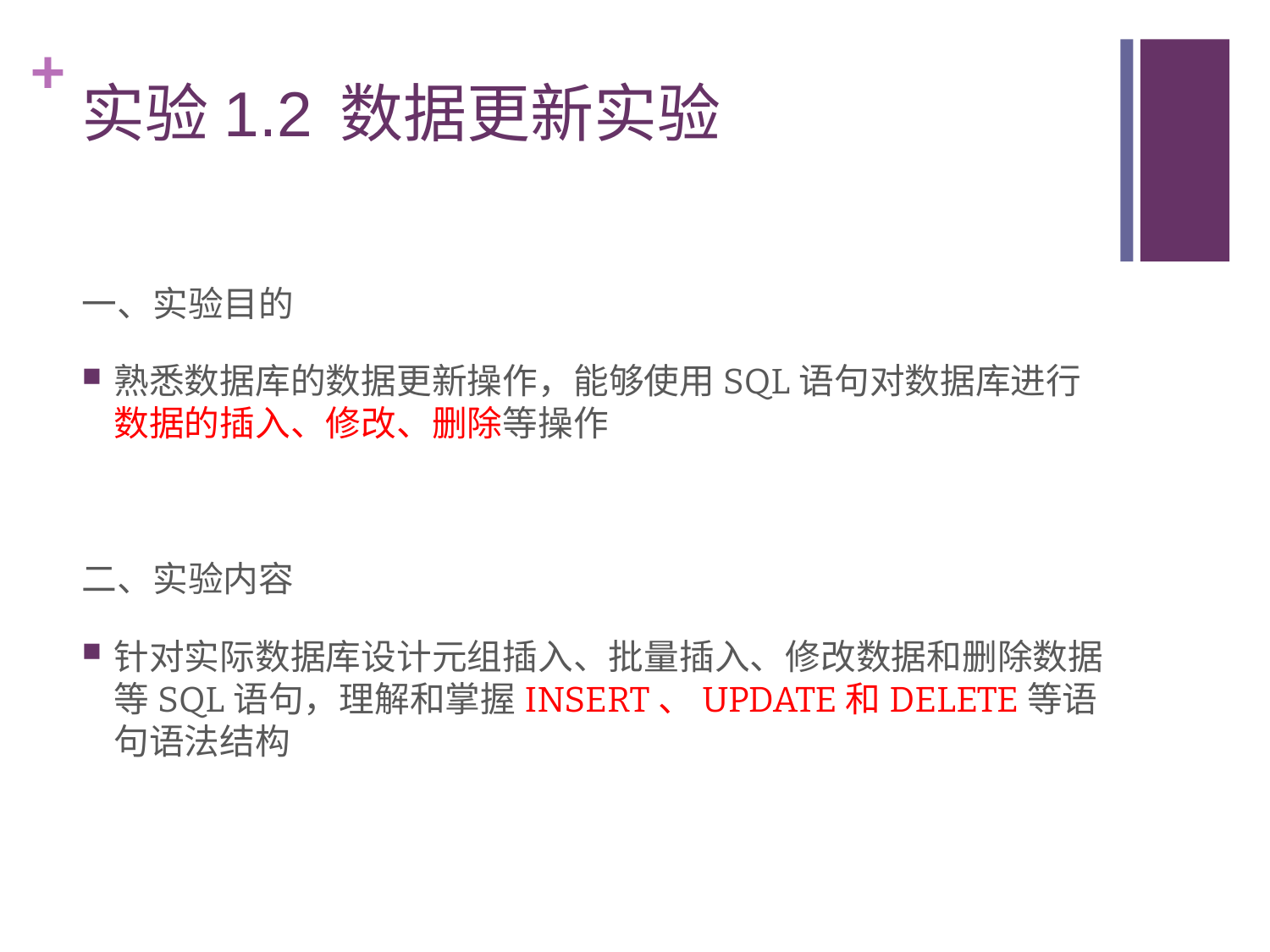

# 实验1.2 数据更新实验
一、实验目的
熟悉数据库的数据更新操作，能够使用SQL语句对数据库进行数据的插入、修改、删除等操作

二、实验内容
针对实际数据库设计元组插入、批量插入、修改数据和删除数据等SQL语句，理解和掌握INSERT、UPDATE和DELETE等语句语法结构